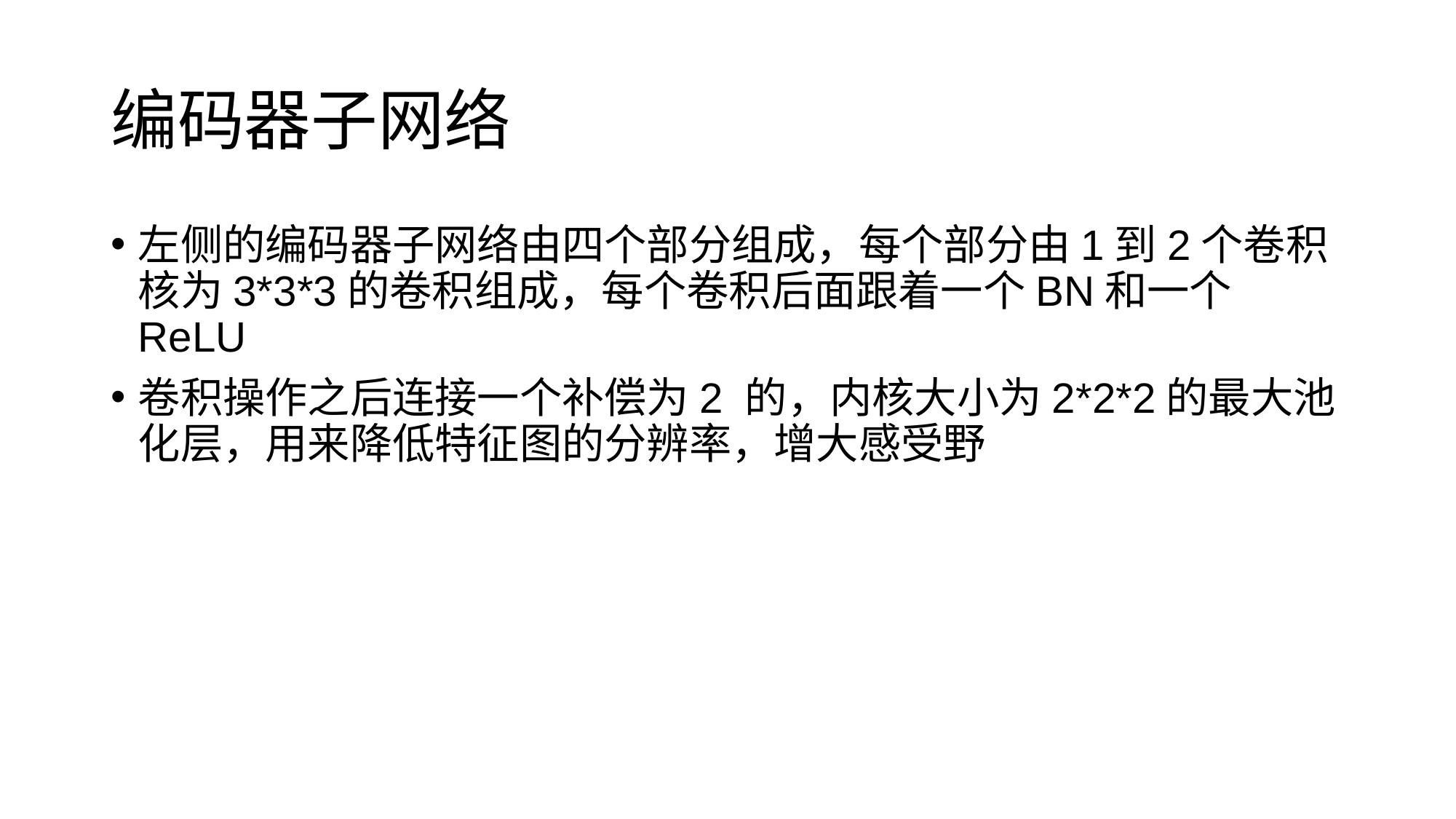

# 编码器子网络
左侧的编码器子网络由四个部分组成，每个部分由1到2个卷积核为3*3*3的卷积组成，每个卷积后面跟着一个BN和一个ReLU
卷积操作之后连接一个补偿为2 的，内核大小为2*2*2的最大池化层，用来降低特征图的分辨率，增大感受野